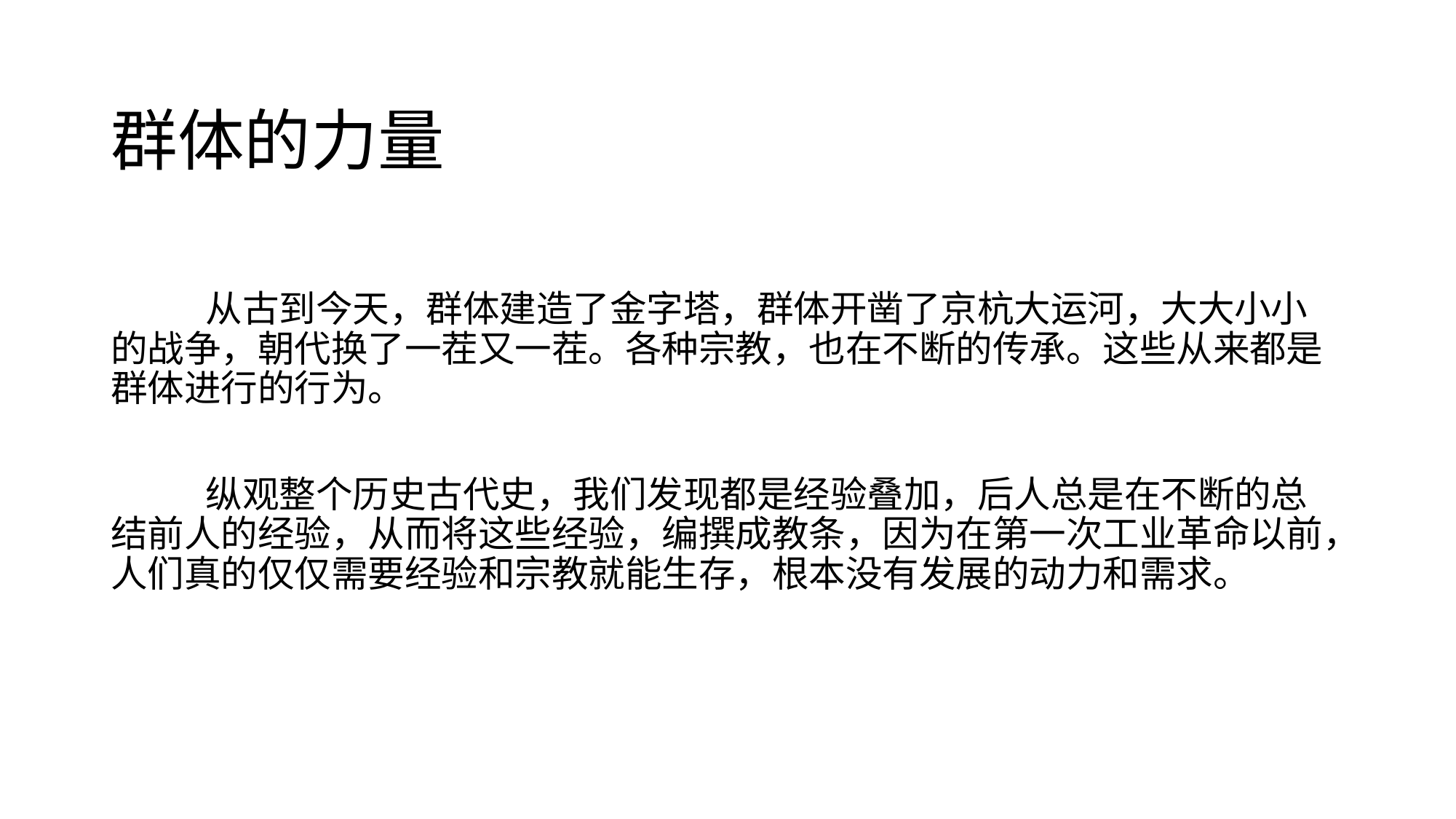

# 群体的力量
	从古到今天，群体建造了金字塔，群体开凿了京杭大运河，大大小小的战争，朝代换了一茬又一茬。各种宗教，也在不断的传承。这些从来都是群体进行的行为。

	纵观整个历史古代史，我们发现都是经验叠加，后人总是在不断的总结前人的经验，从而将这些经验，编撰成教条，因为在第一次工业革命以前，人们真的仅仅需要经验和宗教就能生存，根本没有发展的动力和需求。